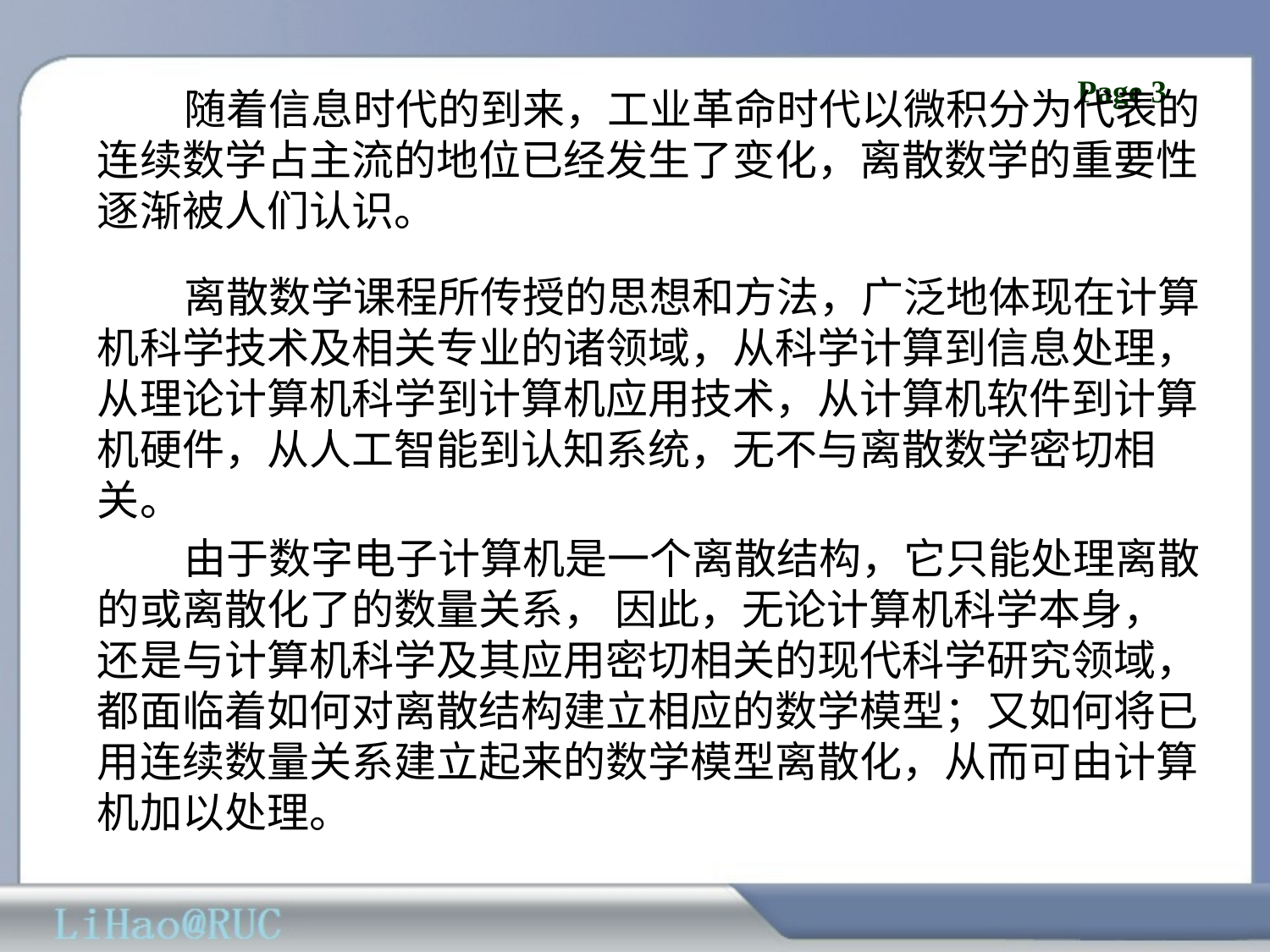

随着信息时代的到来，工业革命时代以微积分为代表的连续数学占主流的地位已经发生了变化，离散数学的重要性逐渐被人们认识。
        离散数学课程所传授的思想和方法，广泛地体现在计算机科学技术及相关专业的诸领域，从科学计算到信息处理，从理论计算机科学到计算机应用技术，从计算机软件到计算机硬件，从人工智能到认知系统，无不与离散数学密切相关。
        由于数字电子计算机是一个离散结构，它只能处理离散的或离散化了的数量关系， 因此，无论计算机科学本身，还是与计算机科学及其应用密切相关的现代科学研究领域，都面临着如何对离散结构建立相应的数学模型；又如何将已用连续数量关系建立起来的数学模型离散化，从而可由计算机加以处理。